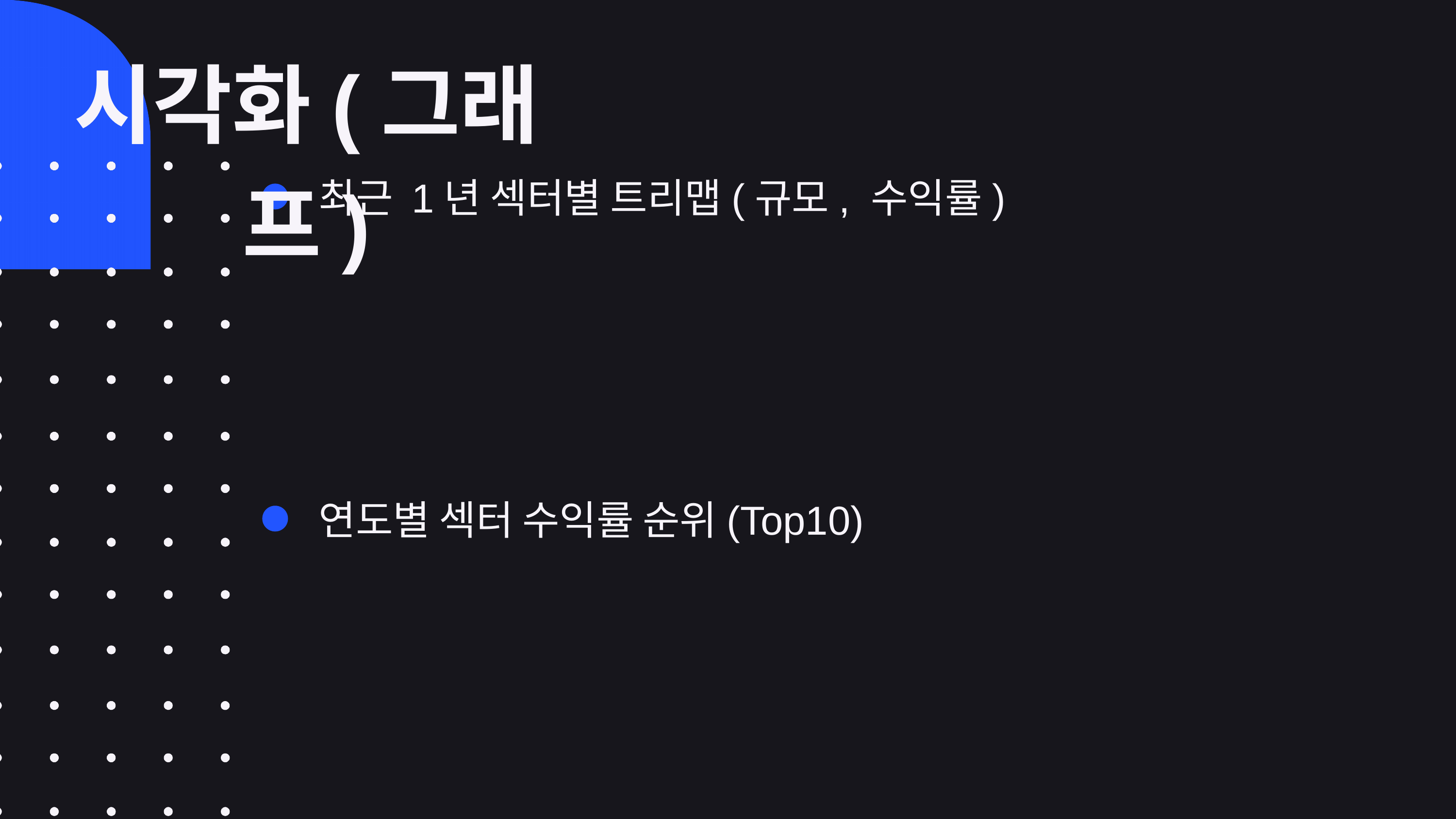

시각화(그래프)

최근 1년 섹터별 트리맵(규모, 수익률)

연도별 섹터 수익률 순위(Top10)